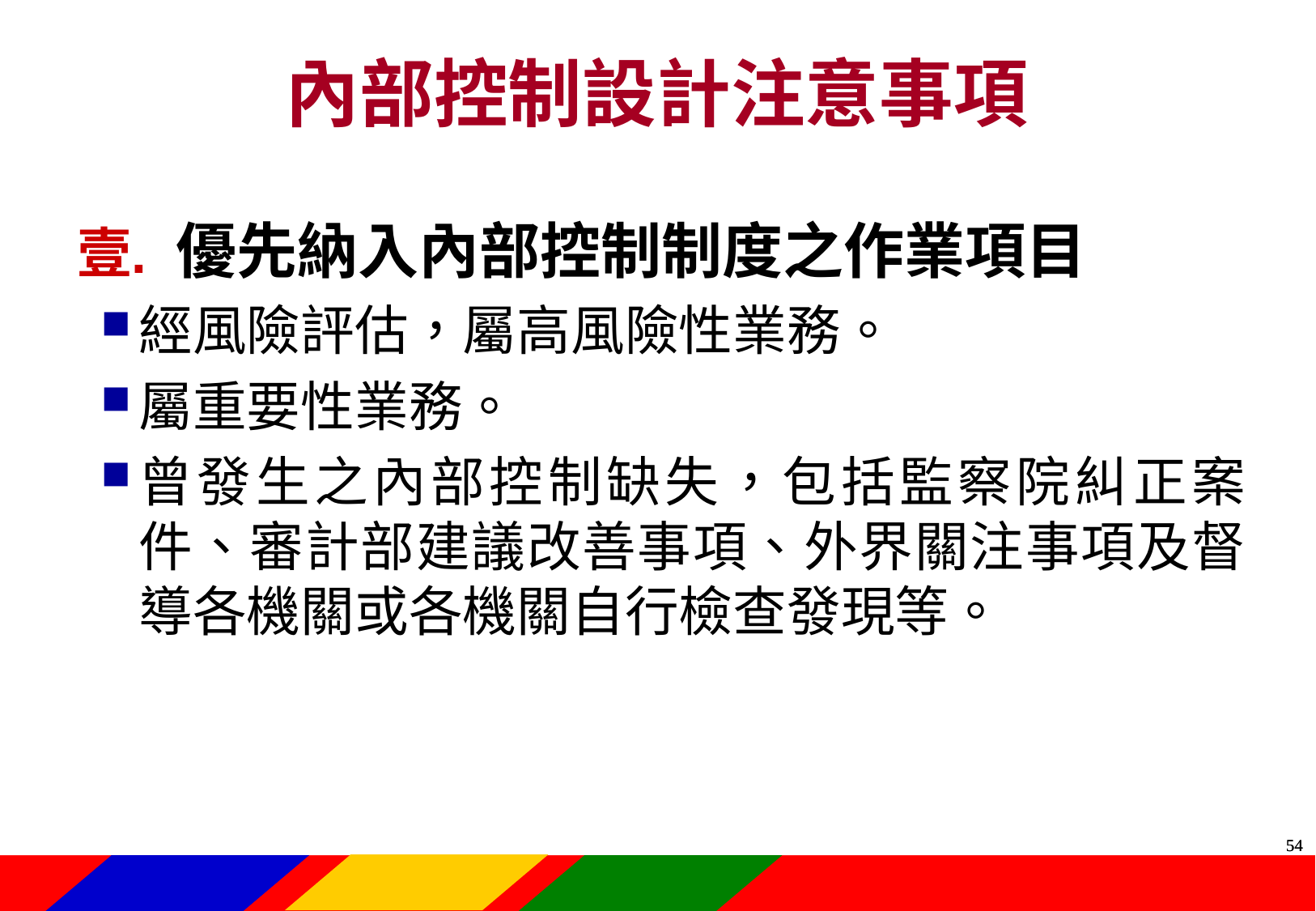

內部控制設計注意事項
優先納入內部控制制度之作業項目
經風險評估，屬高風險性業務。
屬重要性業務。
曾發生之內部控制缺失，包括監察院糾正案件、審計部建議改善事項、外界關注事項及督導各機關或各機關自行檢查發現等。
54
54